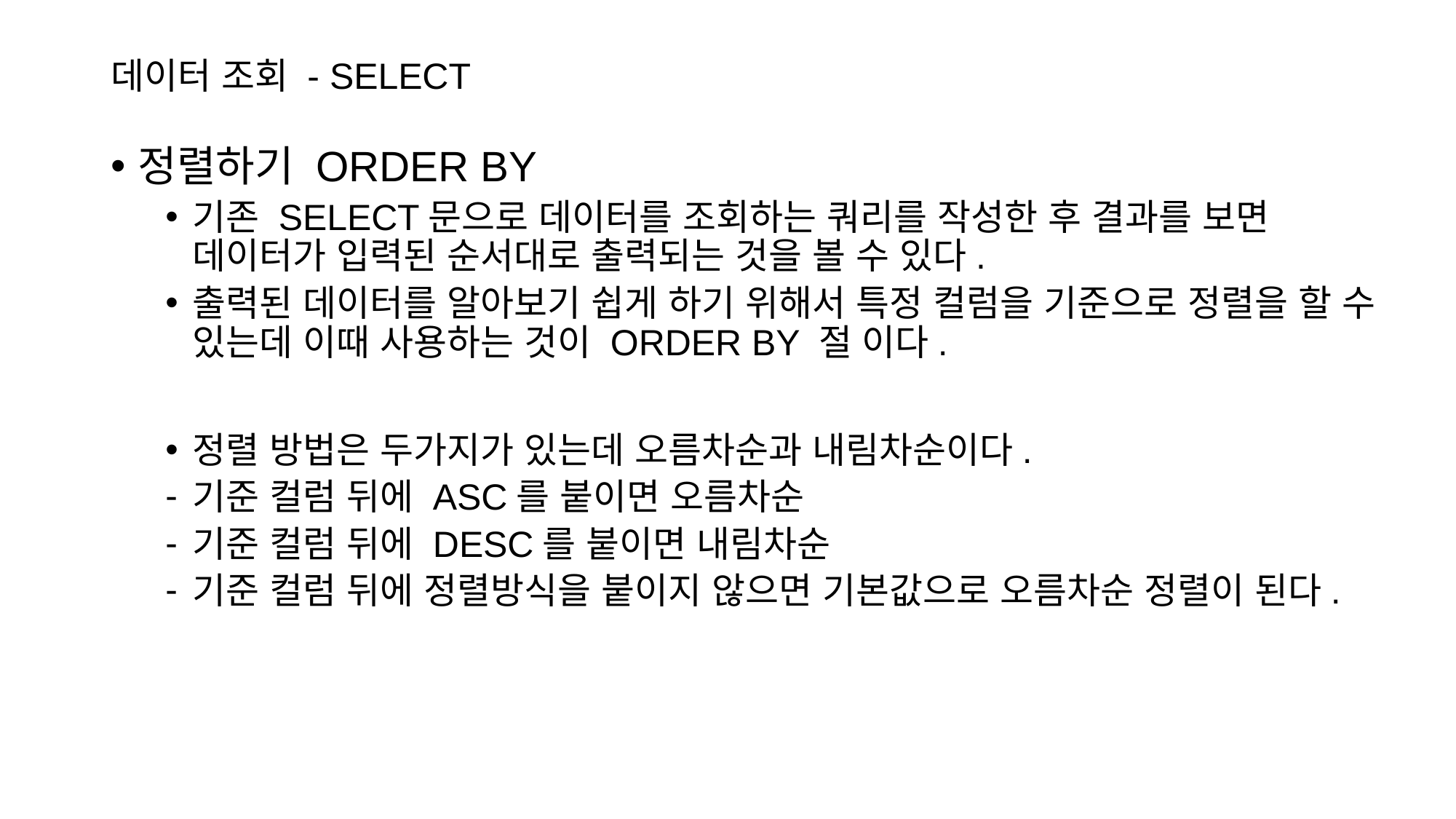

# 데이터 조회 - SELECT
정렬하기 ORDER BY
기존 SELECT문으로 데이터를 조회하는 쿼리를 작성한 후 결과를 보면 데이터가 입력된 순서대로 출력되는 것을 볼 수 있다.
출력된 데이터를 알아보기 쉽게 하기 위해서 특정 컬럼을 기준으로 정렬을 할 수 있는데 이때 사용하는 것이 ORDER BY 절 이다.

정렬 방법은 두가지가 있는데 오름차순과 내림차순이다.
기준 컬럼 뒤에 ASC를 붙이면 오름차순
기준 컬럼 뒤에 DESC를 붙이면 내림차순
기준 컬럼 뒤에 정렬방식을 붙이지 않으면 기본값으로 오름차순 정렬이 된다.